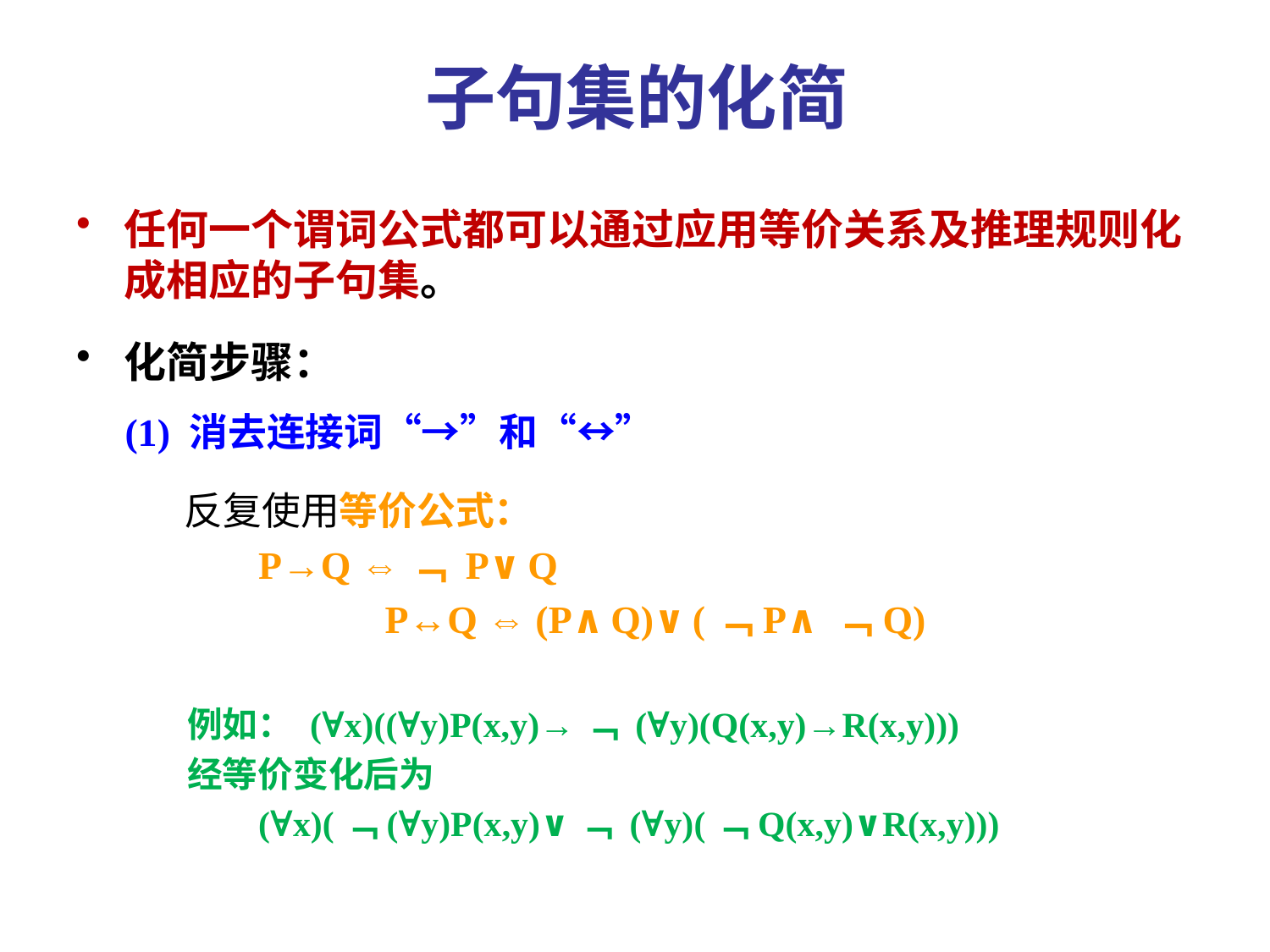

# 子句集的化简
任何一个谓词公式都可以通过应用等价关系及推理规则化成相应的子句集。
化简步骤：
     (1) 消去连接词“→”和“↔”
     反复使用等价公式：
             P→Q ⇔﹁ P∨Q
                          P↔Q ⇔ (P∧Q)∨(﹁P∧﹁Q)

例如： (∀x)((∀y)P(x,y)→﹁ (∀y)(Q(x,y)→R(x,y)))
经等价变化后为
        (∀x)(﹁(∀y)P(x,y)∨﹁ (∀y)(﹁Q(x,y)∨R(x,y)))